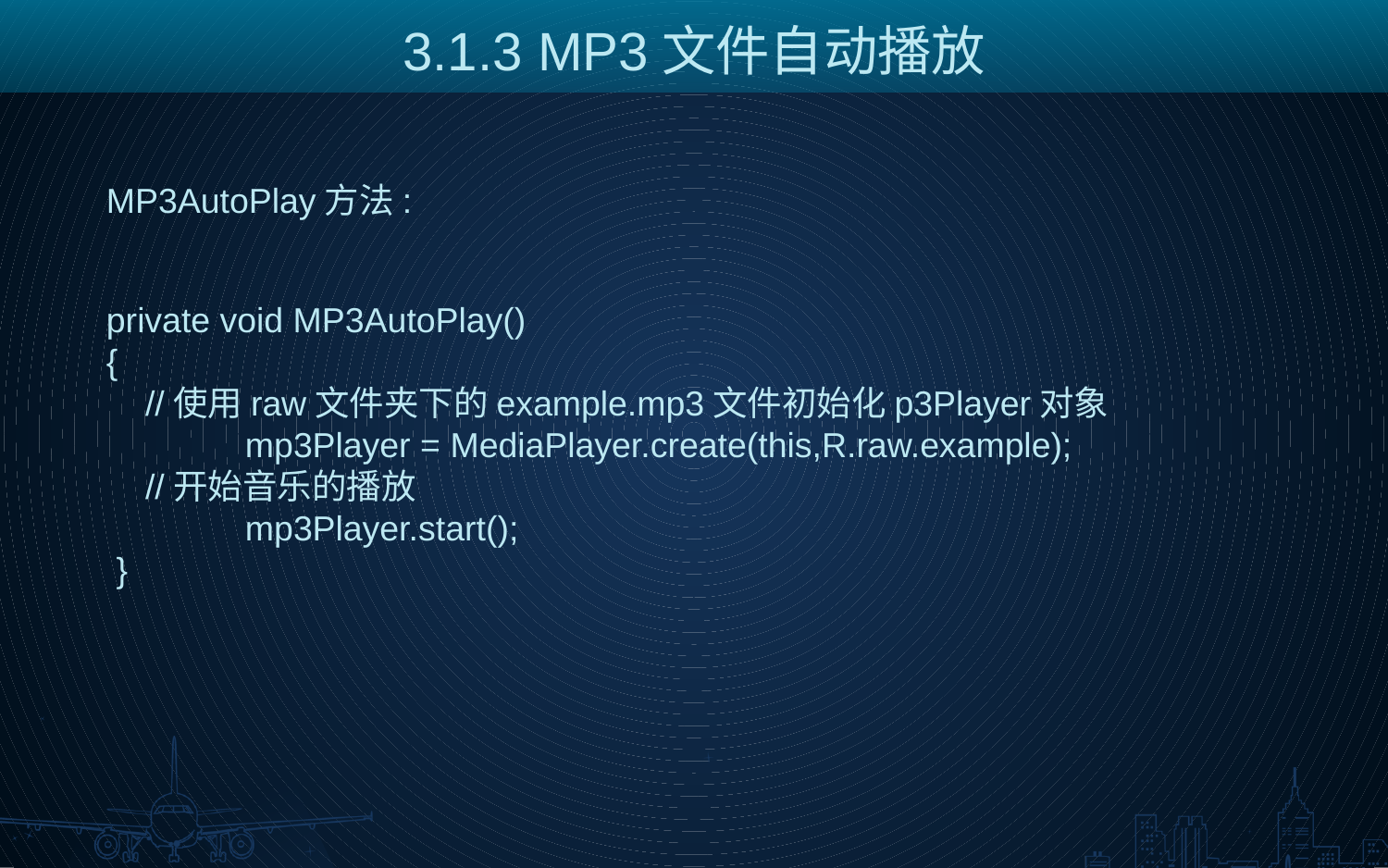

3.1.3 MP3文件自动播放
MP3AutoPlay方法:
private void MP3AutoPlay()
{
    //使用raw文件夹下的example.mp3文件初始化p3Player对象
    	mp3Player = MediaPlayer.create(this,R.raw.example);
    //开始音乐的播放
    	mp3Player.start();
 }